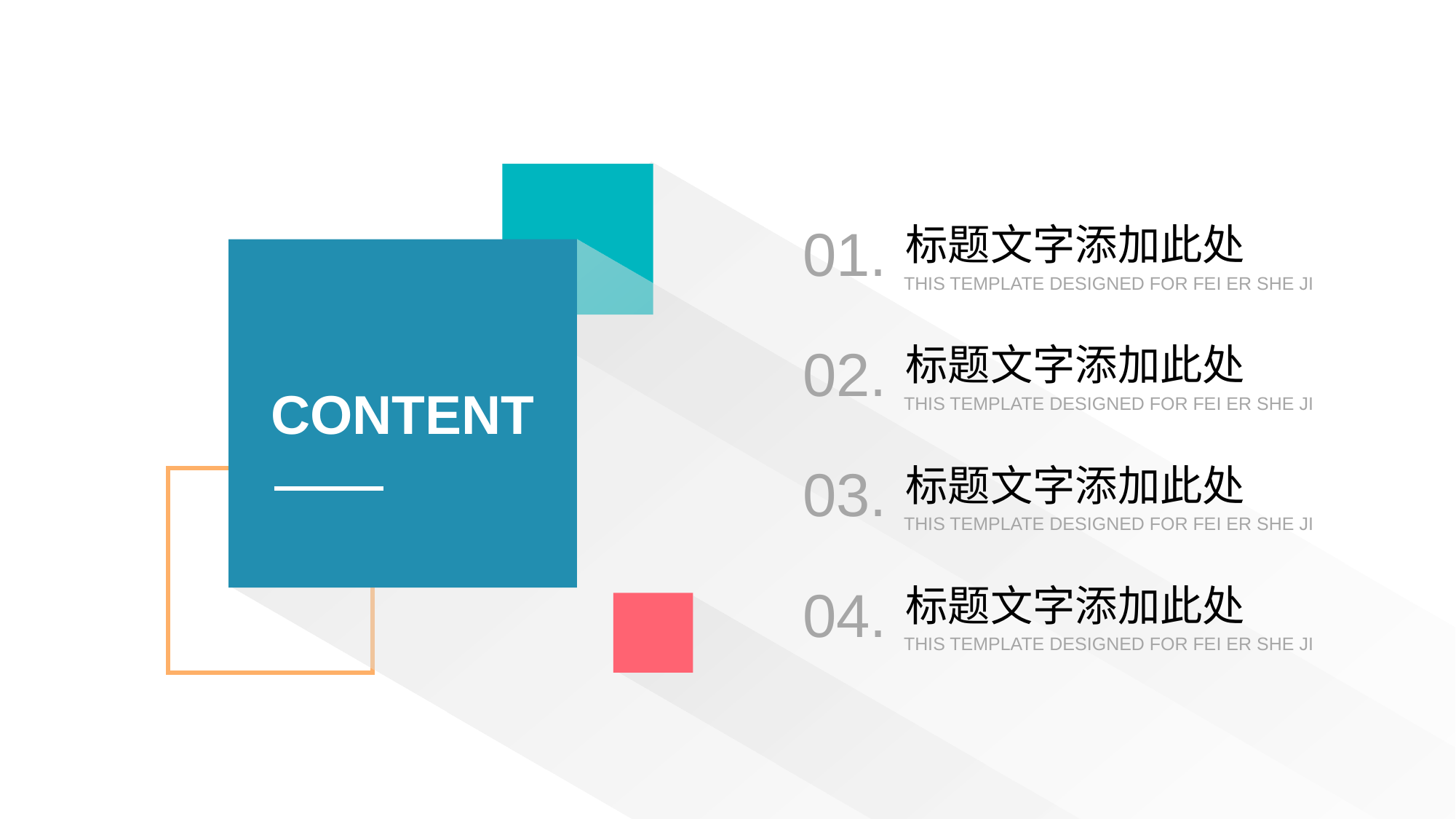

01.
标题文字添加此处
THIS TEMPLATE DESIGNED FOR FEI ER SHE JI

02.
标题文字添加此处
THIS TEMPLATE DESIGNED FOR FEI ER SHE JI
CONTENT
03.
标题文字添加此处
THIS TEMPLATE DESIGNED FOR FEI ER SHE JI

04.
标题文字添加此处
THIS TEMPLATE DESIGNED FOR FEI ER SHE JI